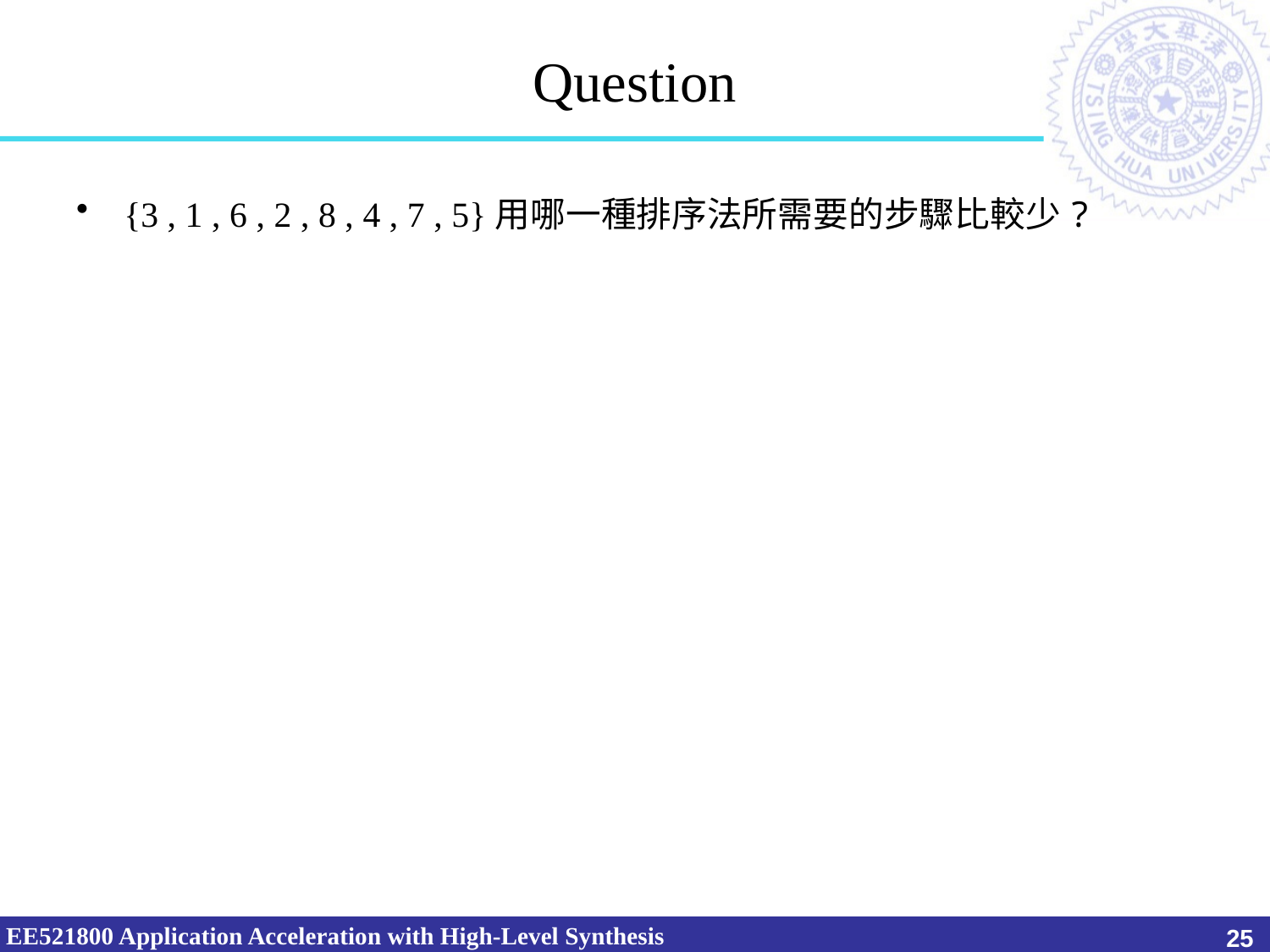

# Question
{3 , 1 , 6 , 2 , 8 , 4 , 7 , 5}用哪一種排序法所需要的步驟比較少?
25